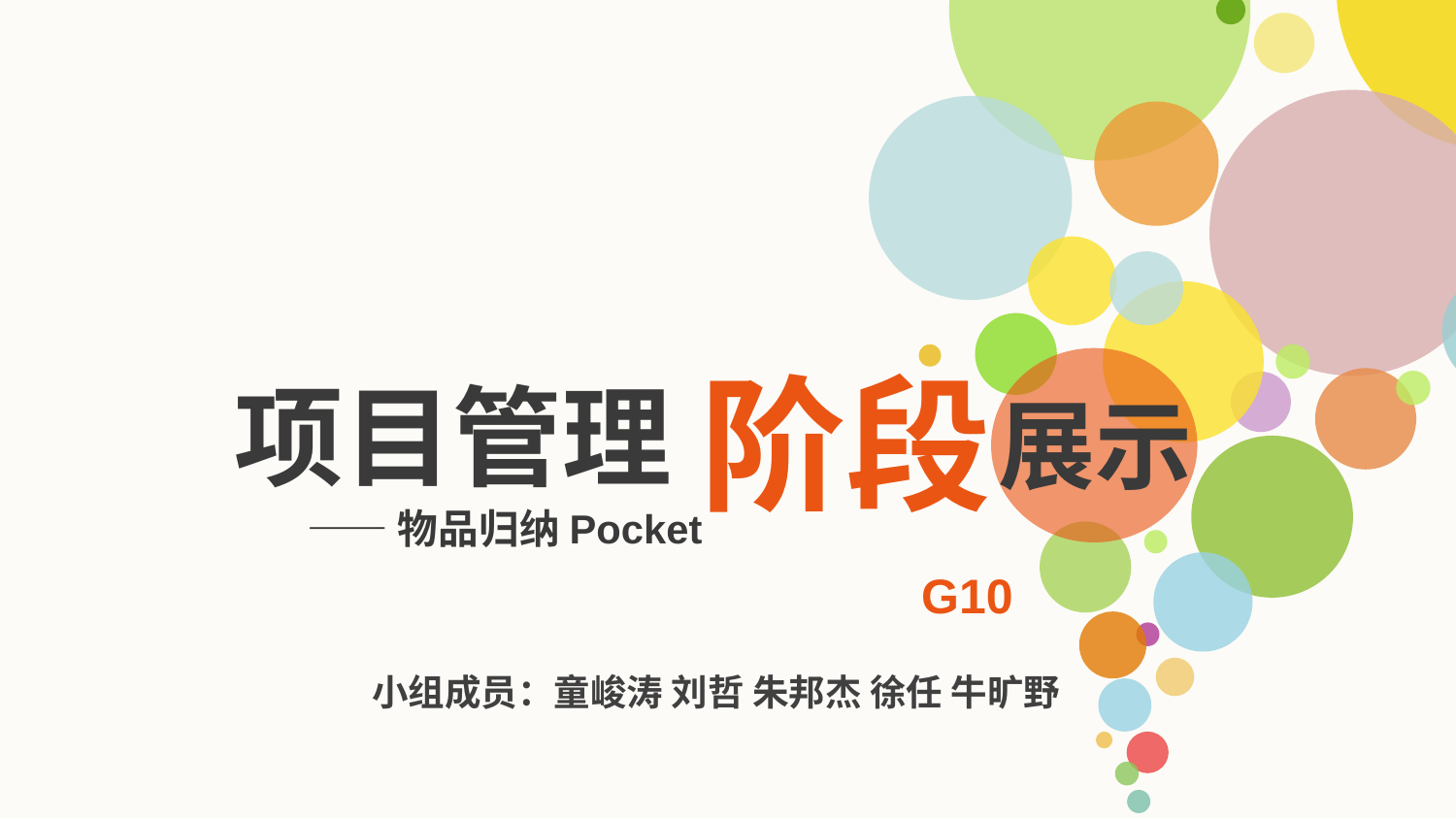

阶段

项目管理

展示

——物品归纳Pocket

G10

小组成员：童峻涛 刘哲 朱邦杰 徐任 牛旷野